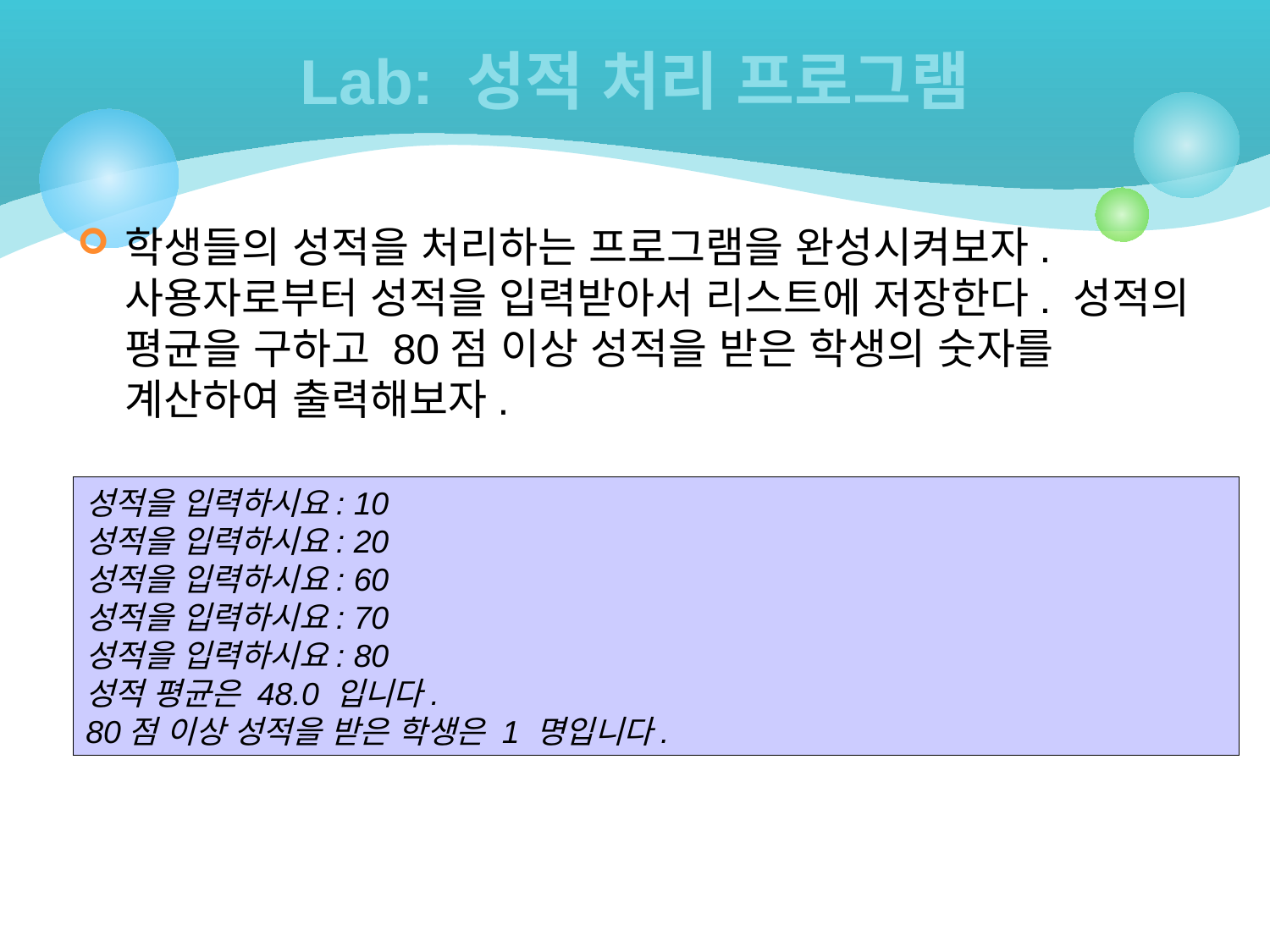

# Lab: 성적 처리 프로그램
학생들의 성적을 처리하는 프로그램을 완성시켜보자. 사용자로부터 성적을 입력받아서 리스트에 저장한다. 성적의 평균을 구하고 80점 이상 성적을 받은 학생의 숫자를 계산하여 출력해보자.

성적을 입력하시요: 10
성적을 입력하시요: 20
성적을 입력하시요: 60
성적을 입력하시요: 70
성적을 입력하시요: 80
성적 평균은 48.0 입니다.
80점 이상 성적을 받은 학생은 1 명입니다.